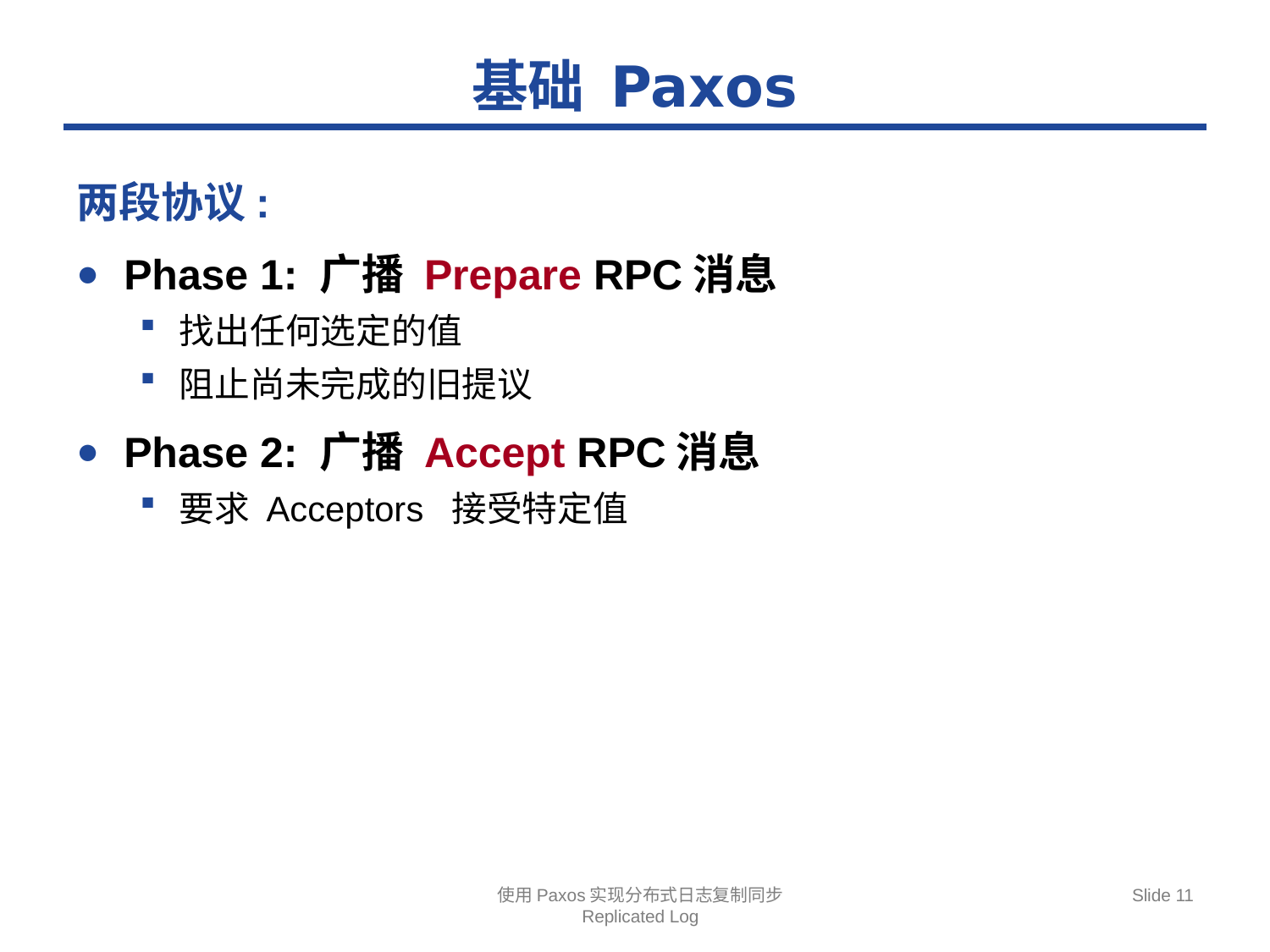

# 基础 Paxos
两段协议:
Phase 1: 广播 Prepare RPC消息
找出任何选定的值
阻止尚未完成的旧提议
Phase 2: 广播 Accept RPC消息
要求 Acceptors  接受特定值

使用Paxos实现分布式日志复制同步
Replicated Log
Slide 11